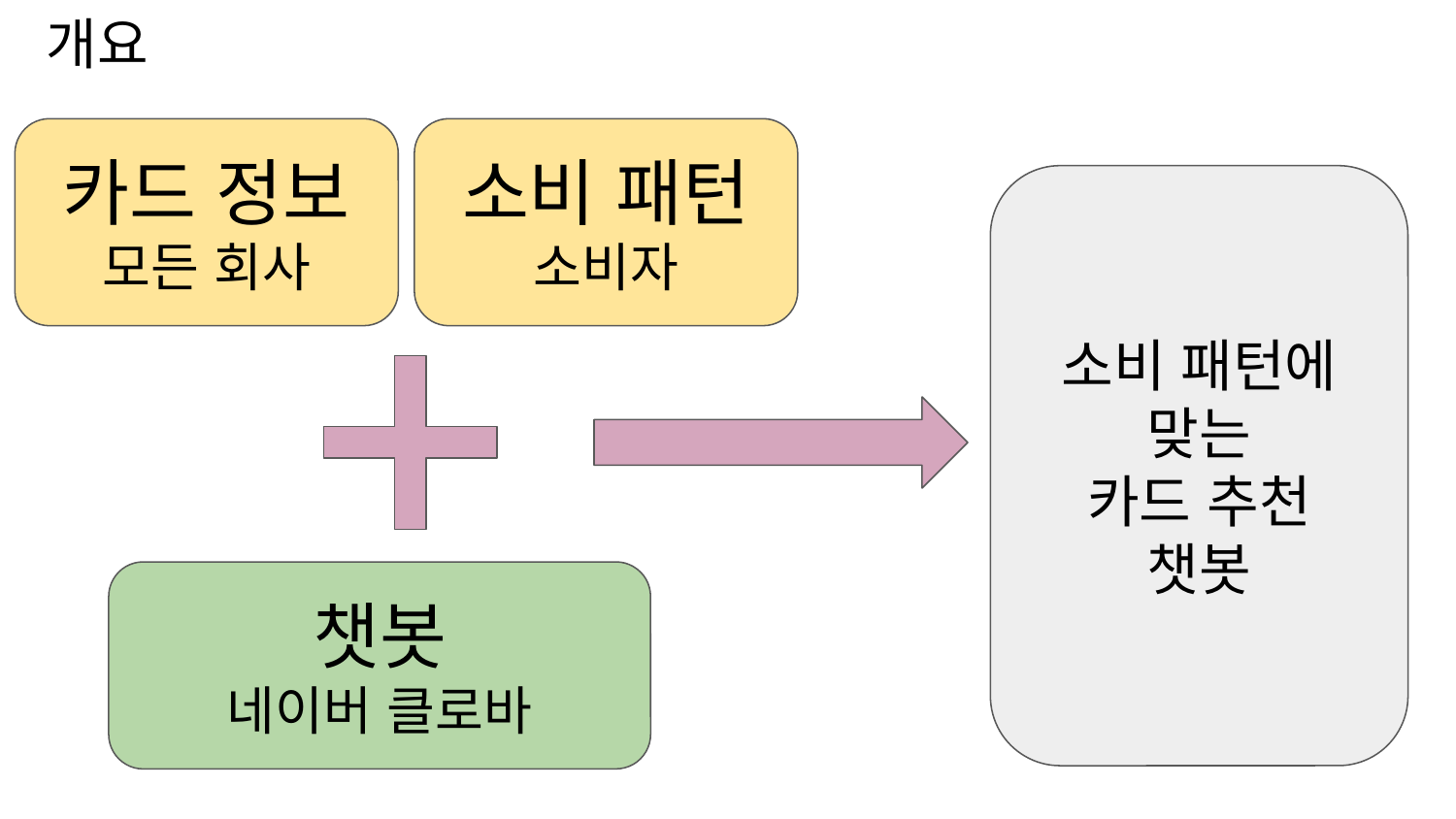

# 개요
카드 정보
모든 회사
소비 패턴
소비자
소비 패턴에 맞는
카드 추천
챗봇

챗봇
네이버 클로바